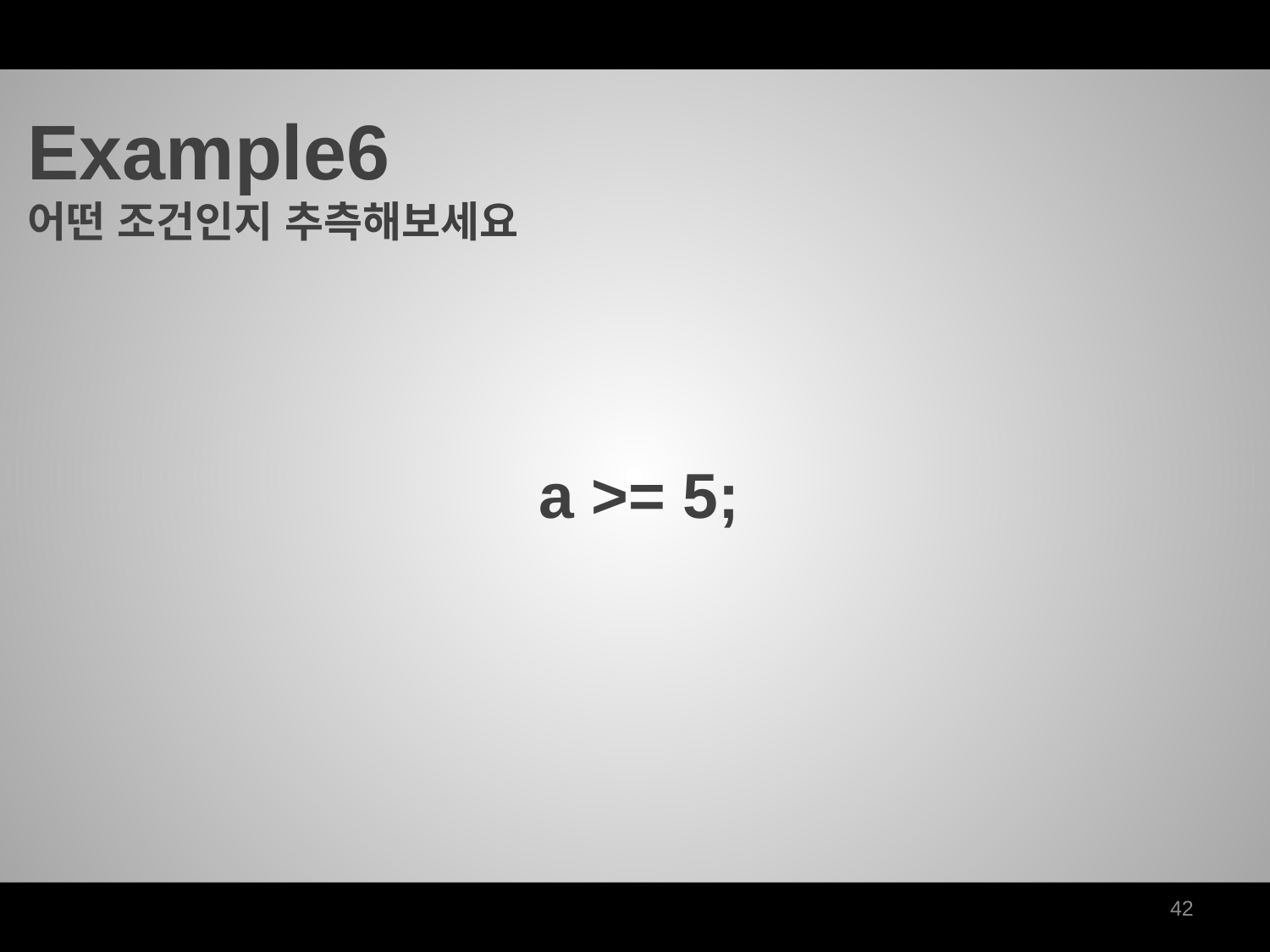

Example6
어떤 조건인지 추측해보세요
a >= 5;
42